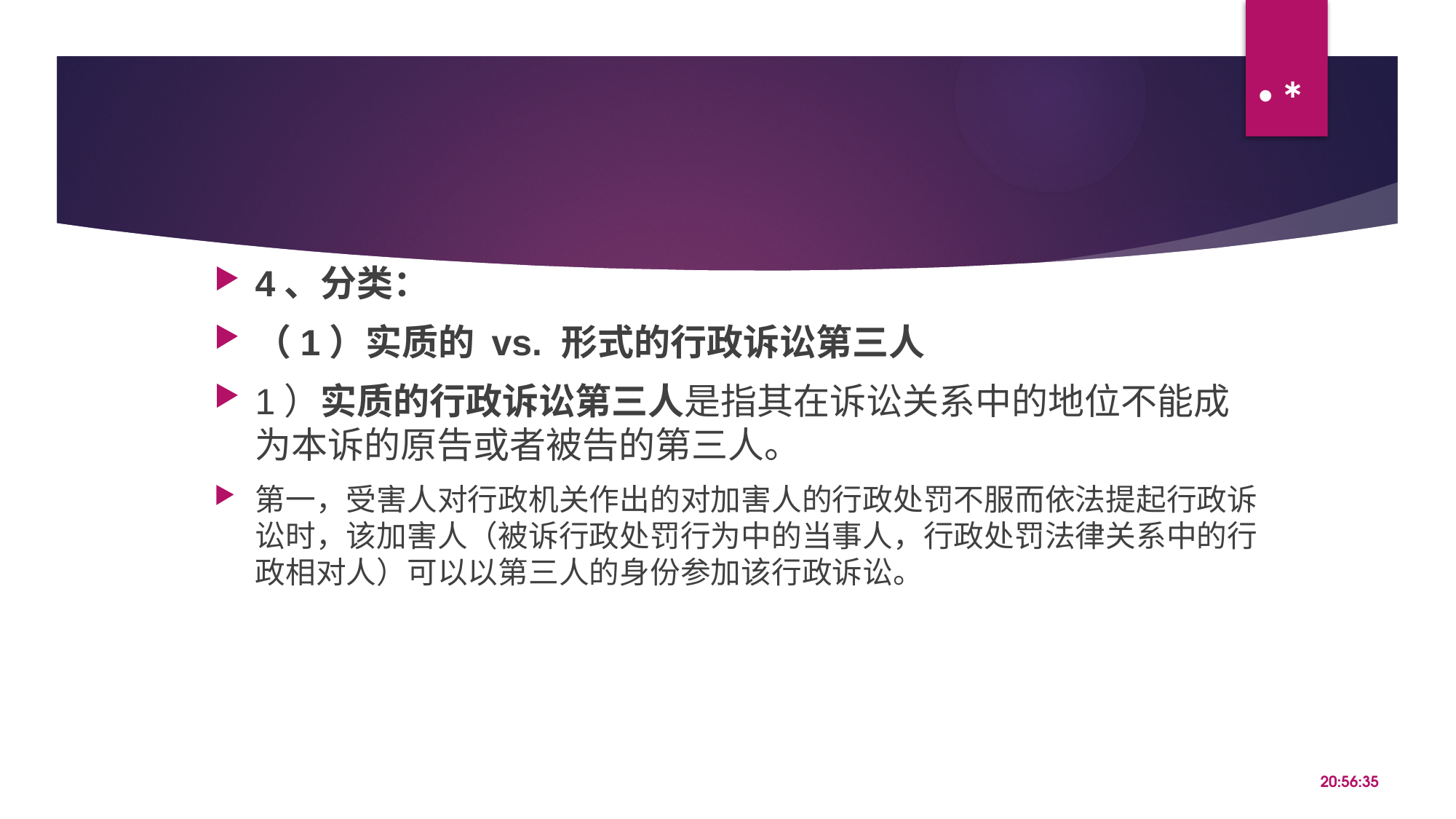

*
#
4、分类：
（1）实质的 vs. 形式的行政诉讼第三人
1）实质的行政诉讼第三人是指其在诉讼关系中的地位不能成为本诉的原告或者被告的第三人。
第一，受害人对行政机关作出的对加害人的行政处罚不服而依法提起行政诉讼时，该加害人（被诉行政处罚行为中的当事人，行政处罚法律关系中的行政相对人）可以以第三人的身份参加该行政诉讼。

20:56:35